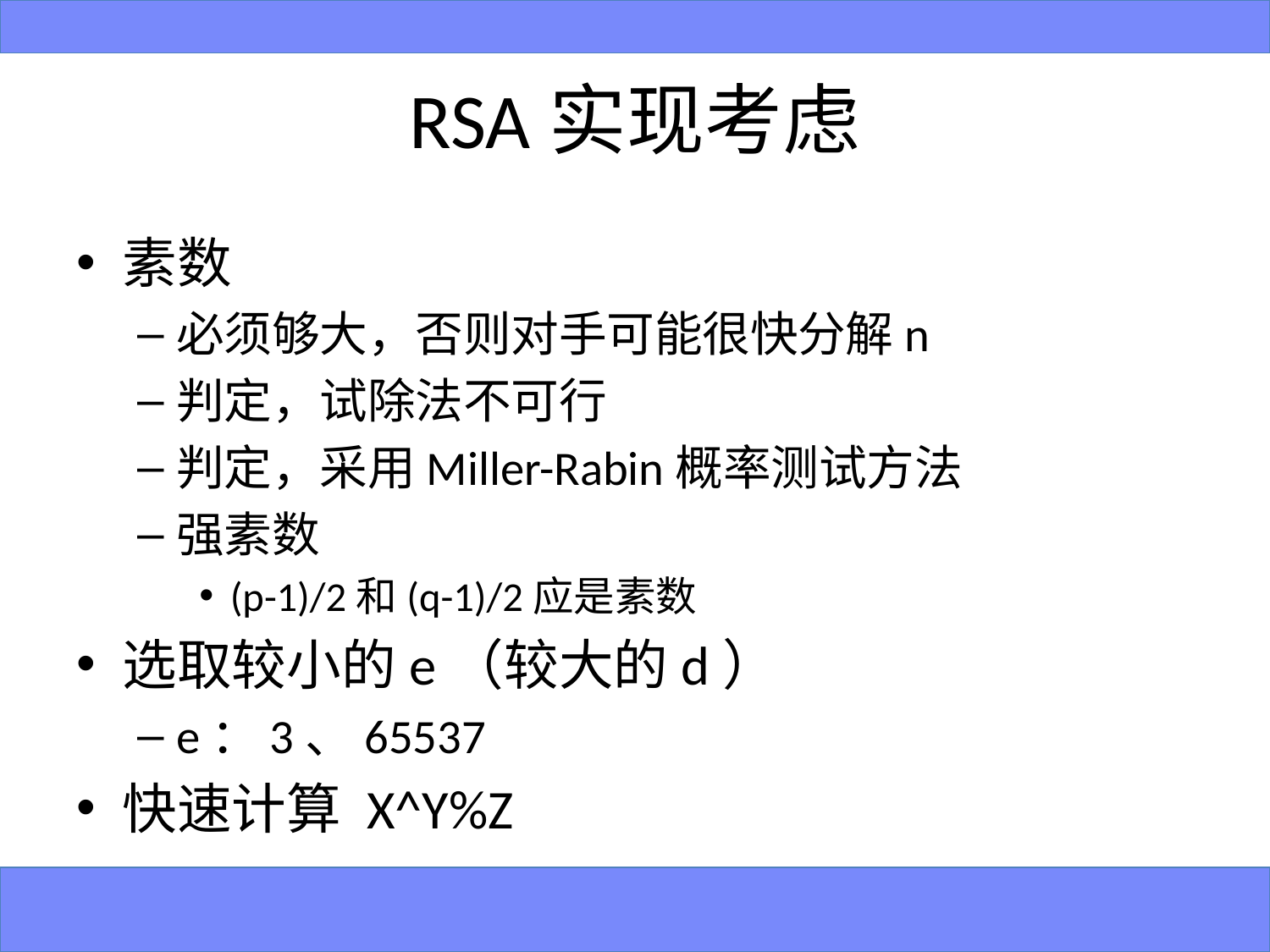

# RSA实现考虑
素数
必须够大，否则对手可能很快分解n
判定，试除法不可行
判定，采用Miller-Rabin概率测试方法
强素数
(p-1)/2和(q-1)/2应是素数
选取较小的e（较大的d）
e：3、65537
快速计算 X^Y%Z